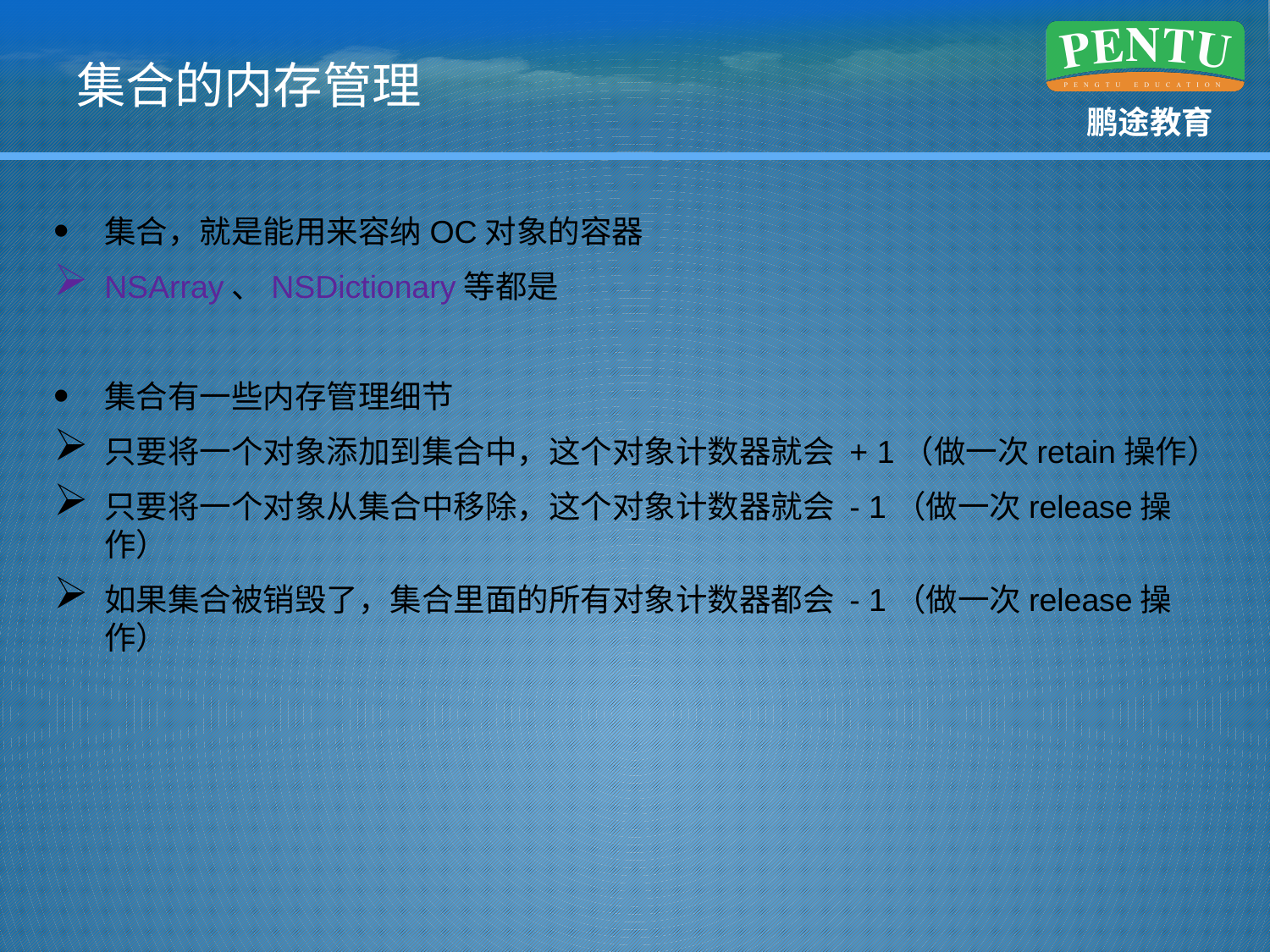

# 集合的内存管理
集合，就是能用来容纳OC对象的容器
NSArray、NSDictionary等都是

集合有一些内存管理细节
只要将一个对象添加到集合中，这个对象计数器就会 + 1（做一次retain操作）
只要将一个对象从集合中移除，这个对象计数器就会 - 1（做一次release操作）
如果集合被销毁了，集合里面的所有对象计数器都会 - 1（做一次release操作）